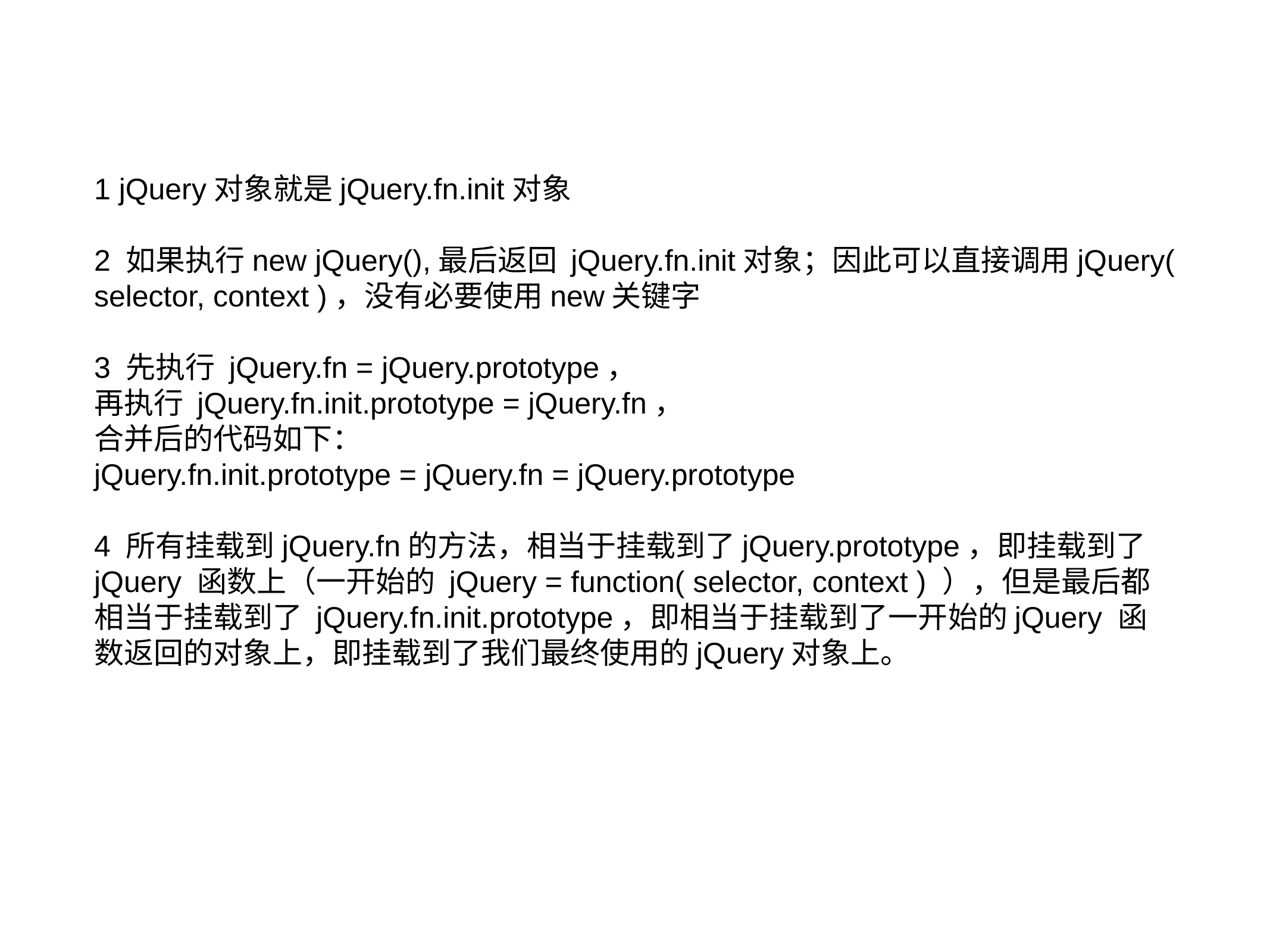

1 jQuery对象就是jQuery.fn.init对象

2 如果执行new jQuery(),最后返回 jQuery.fn.init对象；因此可以直接调用jQuery( selector, context )，没有必要使用new关键字

3 先执行 jQuery.fn = jQuery.prototype，
再执行 jQuery.fn.init.prototype = jQuery.fn，
合并后的代码如下：
jQuery.fn.init.prototype = jQuery.fn = jQuery.prototype

4 所有挂载到jQuery.fn的方法，相当于挂载到了jQuery.prototype，即挂载到了jQuery 函数上（一开始的 jQuery = function( selector, context ) ），但是最后都相当于挂载到了 jQuery.fn.init.prototype，即相当于挂载到了一开始的jQuery 函数返回的对象上，即挂载到了我们最终使用的jQuery对象上。